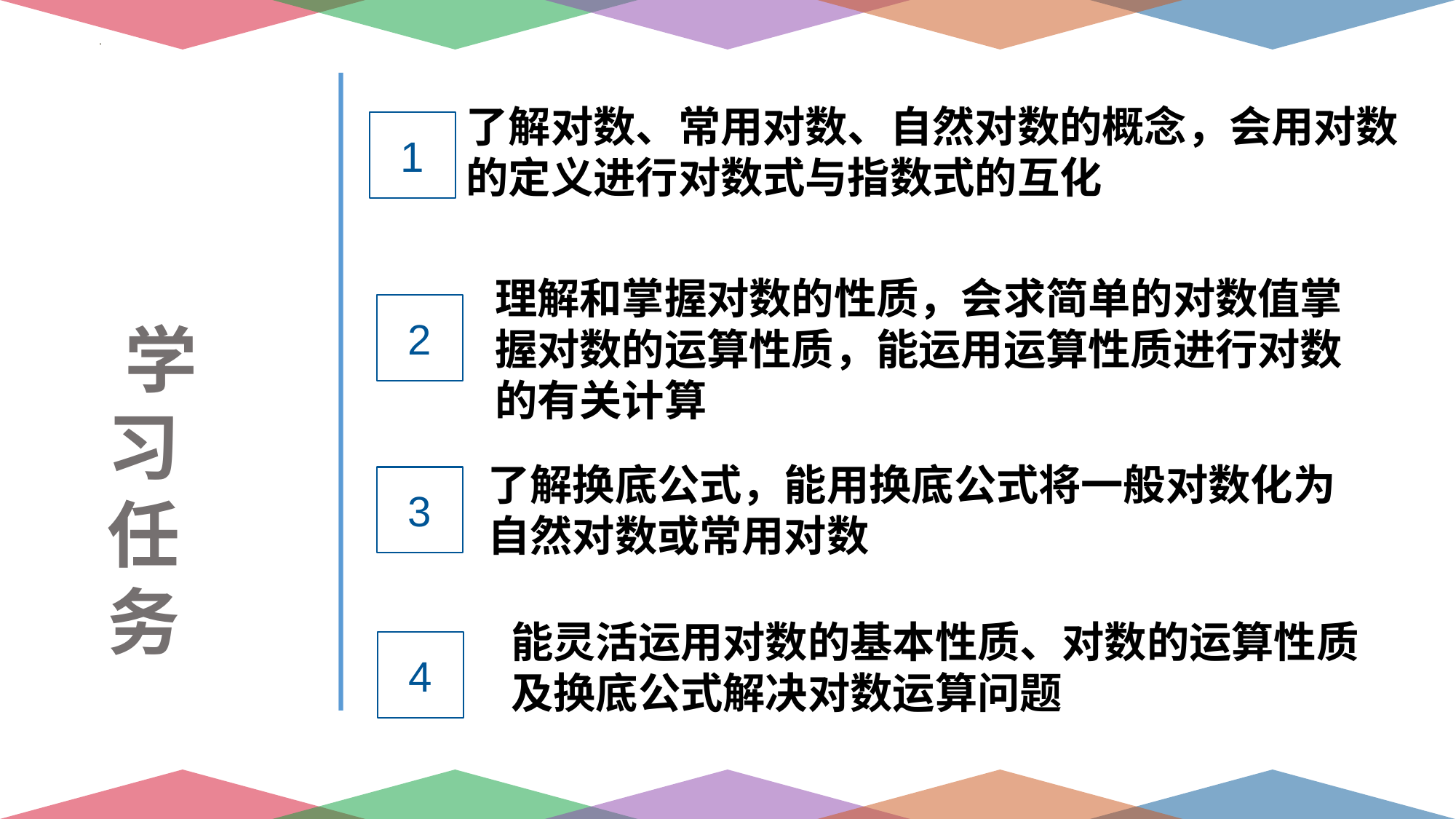

了解对数、常用对数、自然对数的概念，会用对数的定义进行对数式与指数式的互化

1

理解和掌握对数的性质，会求简单的对数值掌握对数的运算性质，能运用运算性质进行对数的有关计算

2
 学习任务
了解换底公式，能用换底公式将一般对数化为自然对数或常用对数
3
能灵活运用对数的基本性质、对数的运算性质及换底公式解决对数运算问题
4